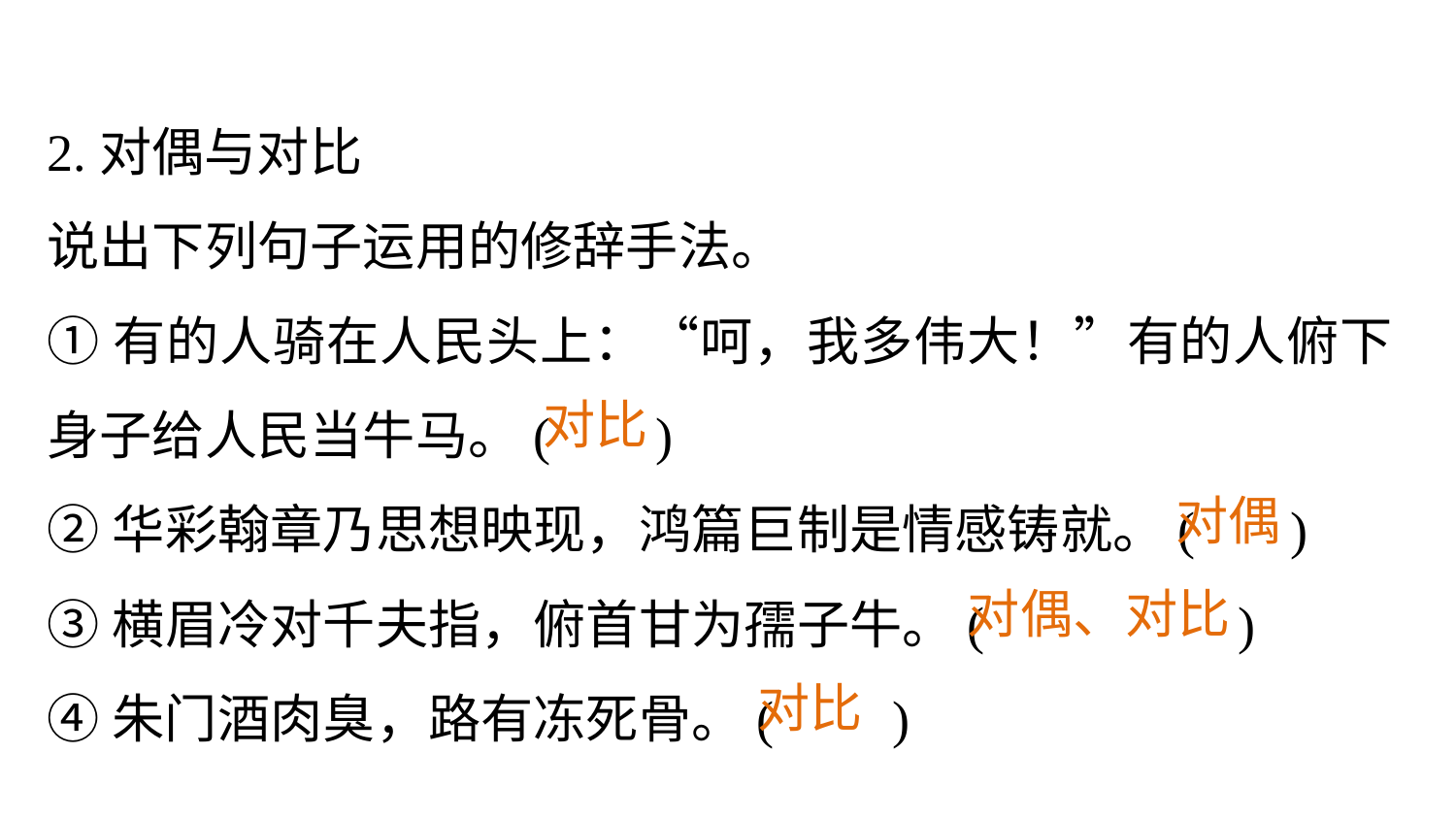

2.对偶与对比
说出下列句子运用的修辞手法。
①有的人骑在人民头上：“呵，我多伟大！”有的人俯下身子给人民当牛马。(        )
②华彩翰章乃思想映现，鸿篇巨制是情感铸就。(	      )
③横眉冷对千夫指，俯首甘为孺子牛。(		  )
④朱门酒肉臭，路有冻死骨。(         )
对比
对偶
对偶、对比
对比